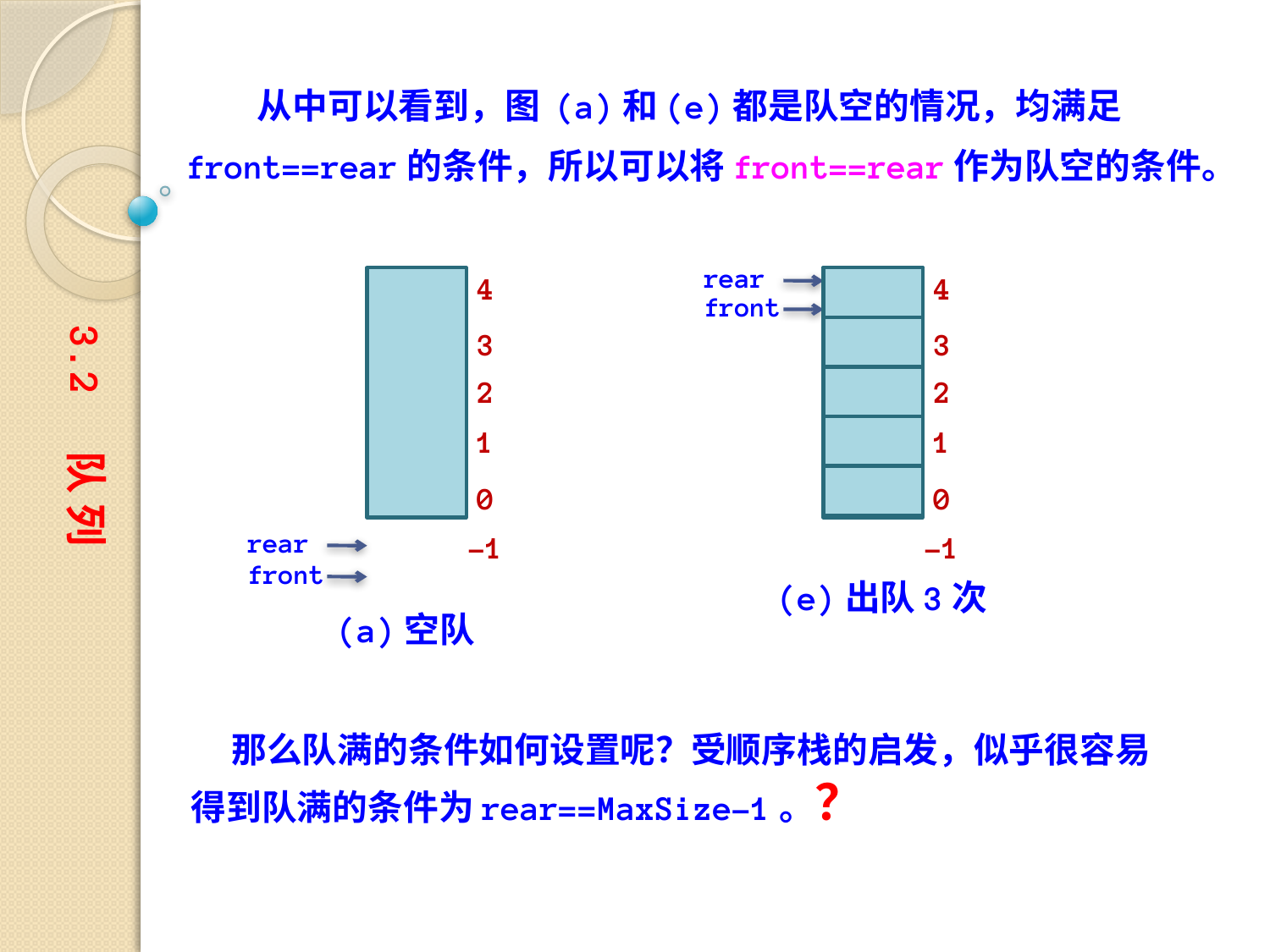

从中可以看到，图 (a)和(e)都是队空的情况，均满足front==rear的条件，所以可以将front==rear作为队空的条件。
rear

4
front

3

2
1

0
-1
(e)出队3次

4
3
2
1
0
rear
-1
front
(a)空队
3.2  队 列

    那么队满的条件如何设置呢？受顺序栈的启发，似乎很容易得到队满的条件为rear==MaxSize-1。？